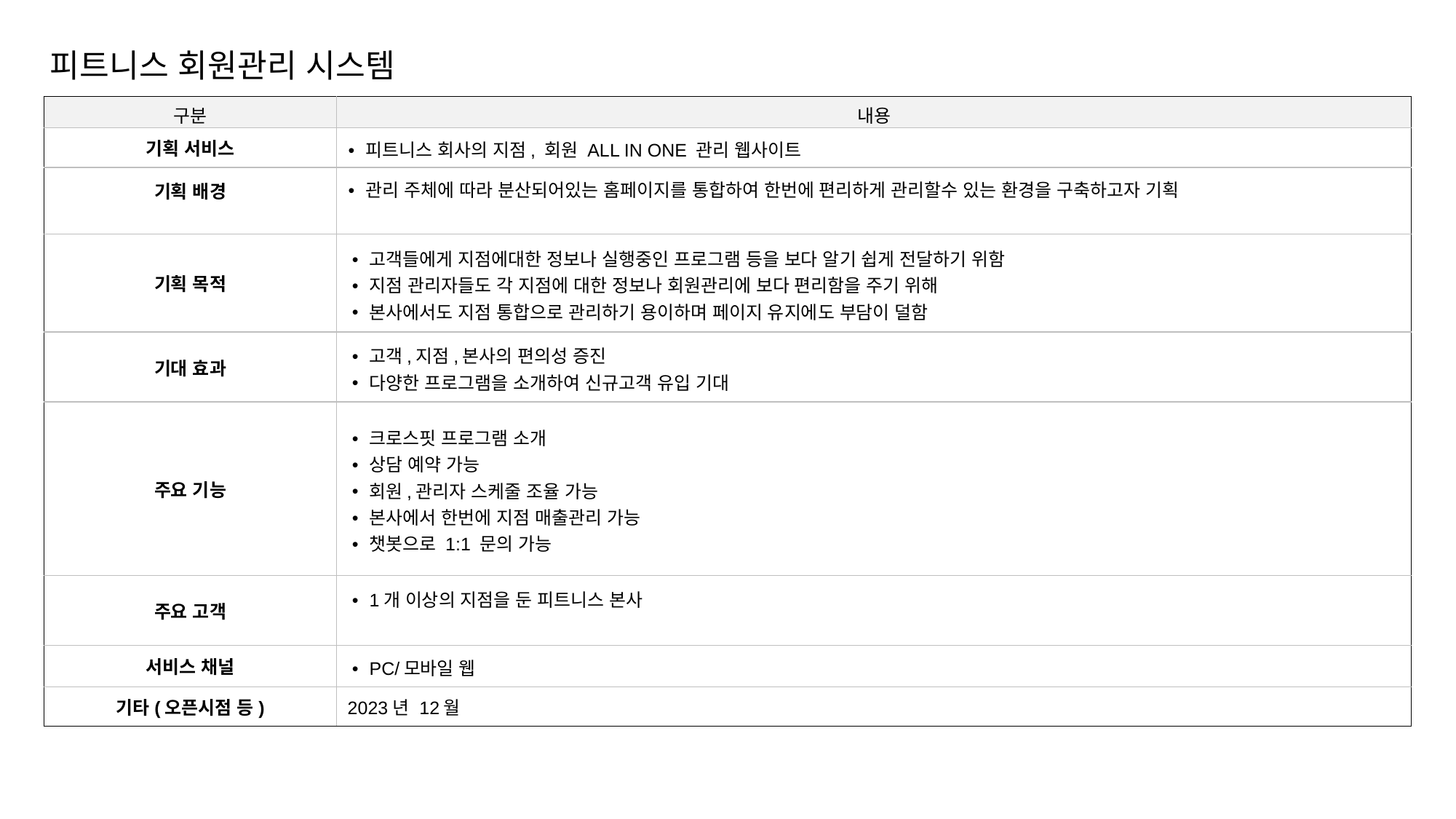

피트니스 회원관리 시스템
| 구분 | 내용 |
| --- | --- |
| 기획 서비스 | 피트니스 회사의 지점, 회원 ALL IN ONE 관리 웹사이트 |
| 기획 배경 | 관리 주체에 따라 분산되어있는 홈페이지를 통합하여 한번에 편리하게 관리할수 있는 환경을 구축하고자 기획 |
| 기획 목적 | 고객들에게 지점에대한 정보나 실행중인 프로그램 등을 보다 알기 쉽게 전달하기 위함 지점 관리자들도 각 지점에 대한 정보나 회원관리에 보다 편리함을 주기 위해 본사에서도 지점 통합으로 관리하기 용이하며 페이지 유지에도 부담이 덜함 |
| 기대 효과 | 고객,지점,본사의 편의성 증진 다양한 프로그램을 소개하여 신규고객 유입 기대 |
| 주요 기능 | 크로스핏 프로그램 소개 상담 예약 가능 회원,관리자 스케줄 조율 가능 본사에서 한번에 지점 매출관리 가능 챗봇으로 1:1 문의 가능 |
| 주요 고객 | 1개 이상의 지점을 둔 피트니스 본사 |
| 서비스 채널 | PC/모바일 웹 |
| 기타(오픈시점 등) | 2023년 12월 |